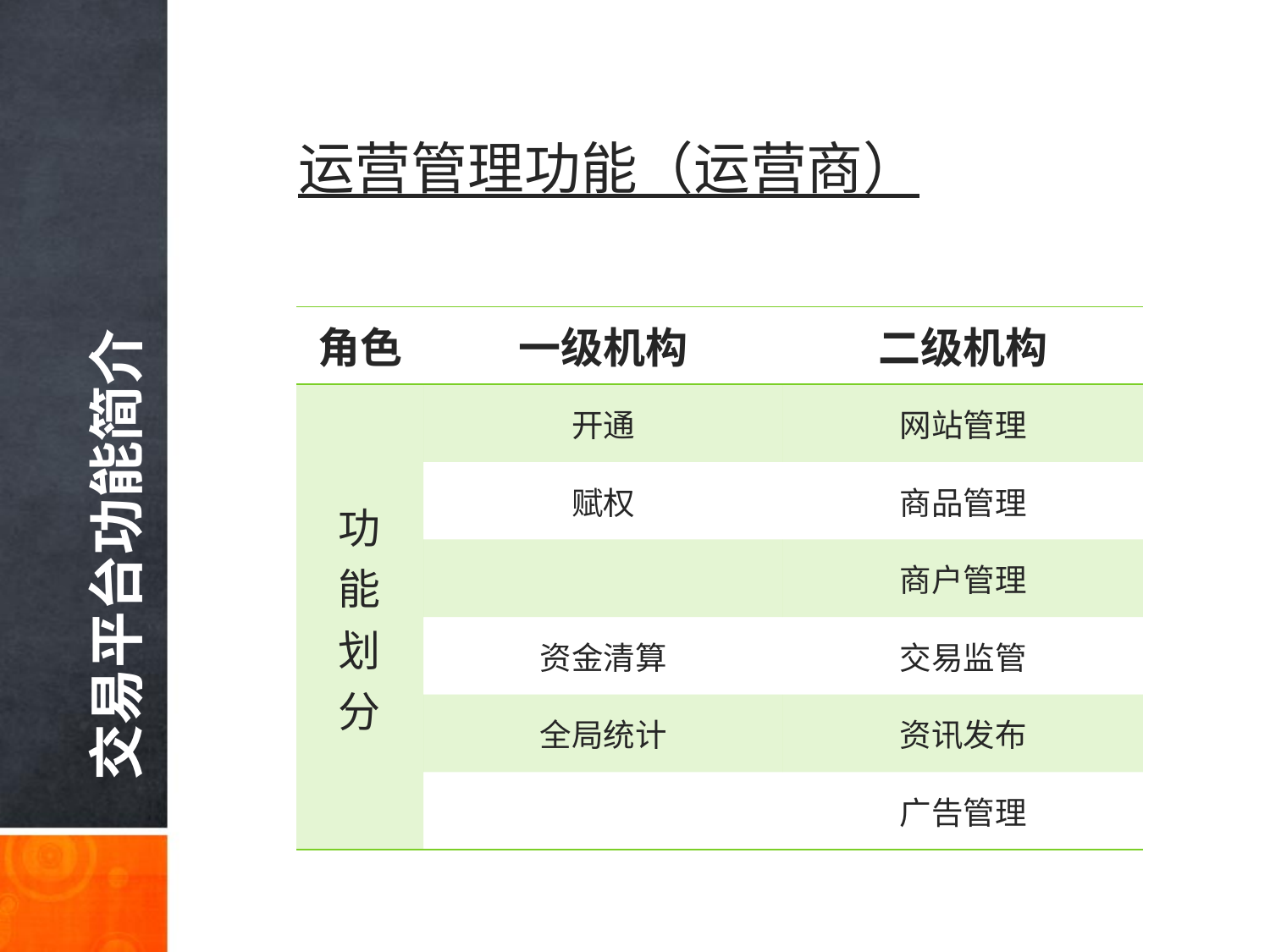

运营管理功能（运营商）
| 角色 | 一级机构 | 二级机构 |
| --- | --- | --- |
| 功 能 划 分 | 开通 | 网站管理 |
|  | 赋权 | 商品管理 |
|  |  | 商户管理 |
|  | 资金清算 | 交易监管 |
|  | 全局统计 | 资讯发布 |
|  |  | 广告管理 |
交易平台功能简介